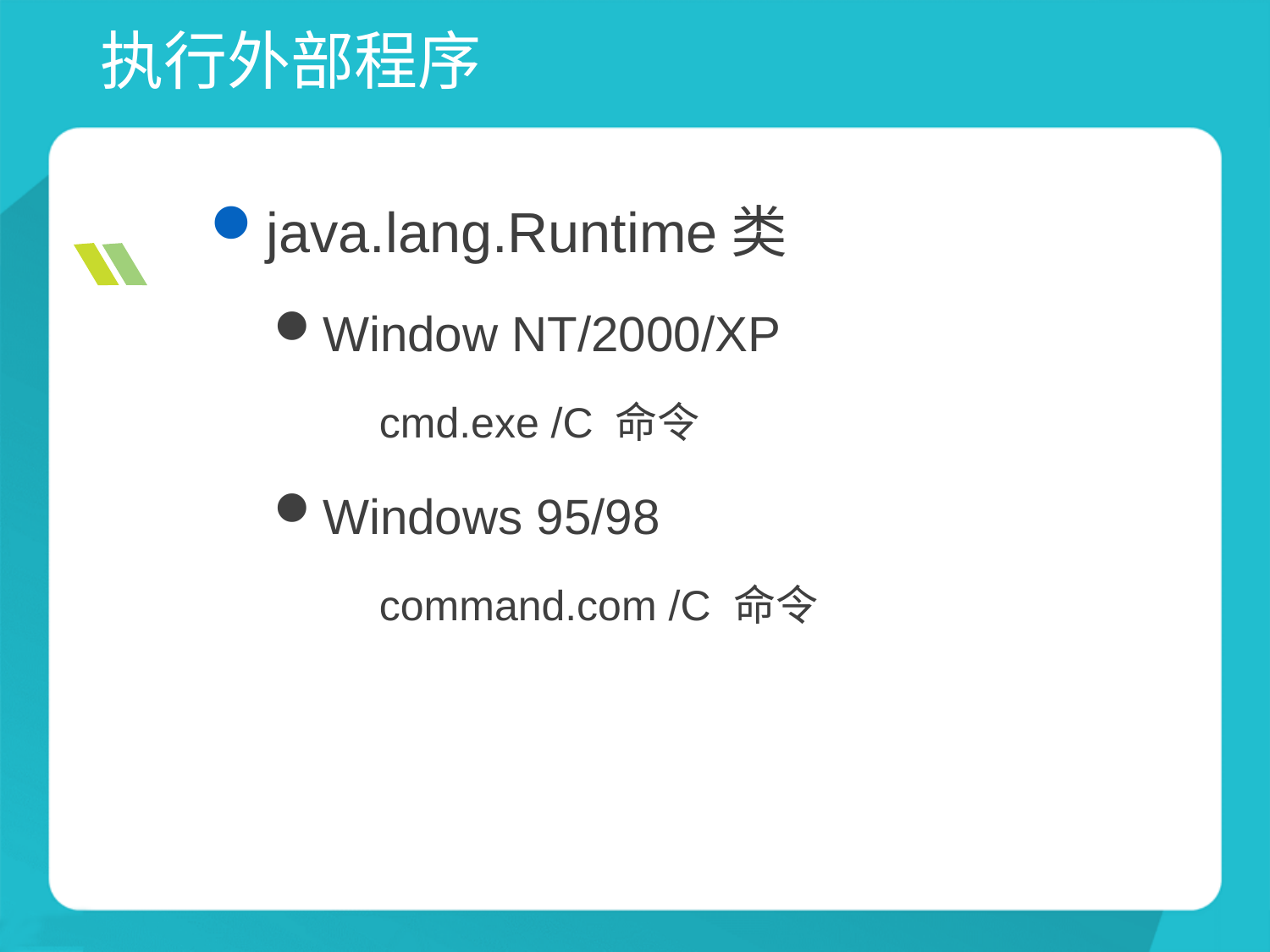

# 执行外部程序
java.lang.Runtime类
Window NT/2000/XP
cmd.exe /C 命令
Windows 95/98
command.com /C 命令